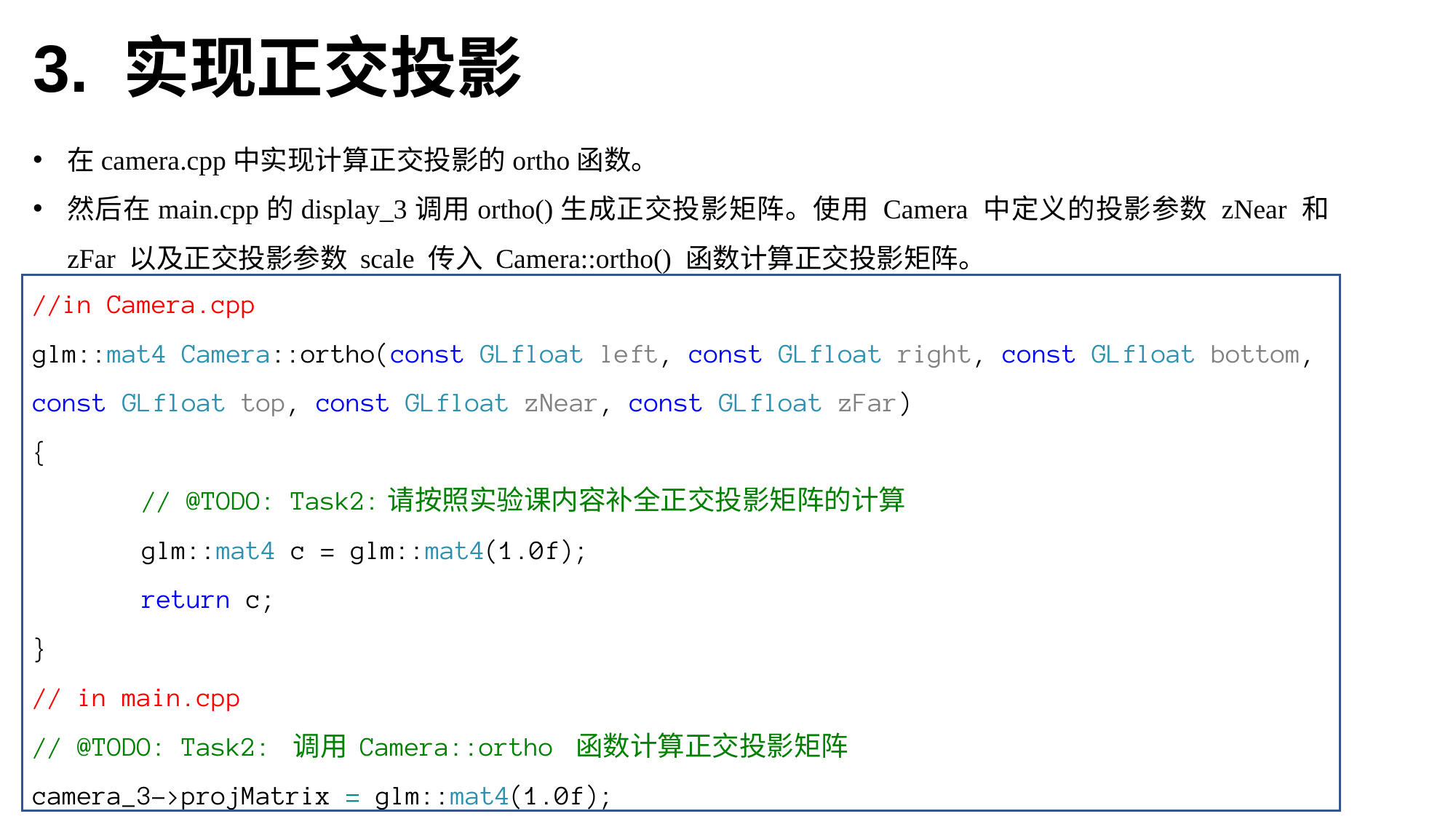

3. 实现正交投影
在camera.cpp中实现计算正交投影的ortho函数。
然后在main.cpp的display_3调用ortho()生成正交投影矩阵。使用 Camera 中定义的投影参数 zNear 和 zFar 以及正交投影参数 scale 传入 Camera::ortho() 函数计算正交投影矩阵。
//in Camera.cpp
glm::mat4 Camera::ortho(const GLfloat left, const GLfloat right, const GLfloat bottom,
const GLfloat top, const GLfloat zNear, const GLfloat zFar)
{
	// @TODO: Task2:请按照实验课内容补全正交投影矩阵的计算
	glm::mat4 c = glm::mat4(1.0f);
	return c;
}
// in main.cpp
// @TODO: Task2: 调用 Camera::ortho 函数计算正交投影矩阵
camera_3->projMatrix = glm::mat4(1.0f);